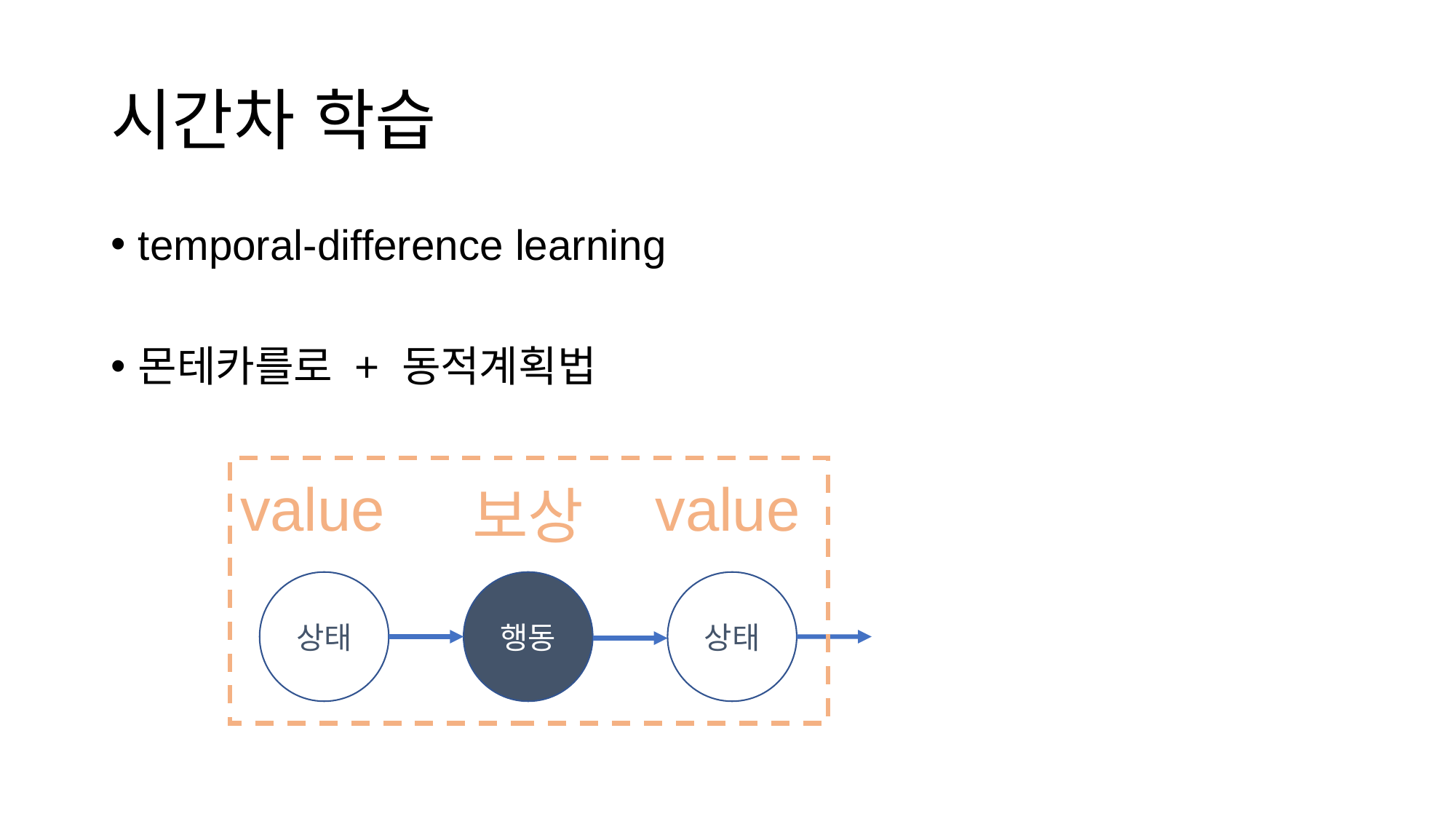

# 시간차 학습
temporal-difference learning

몬테카를로 + 동적계획법

value
value
보상
상태
행동
상태